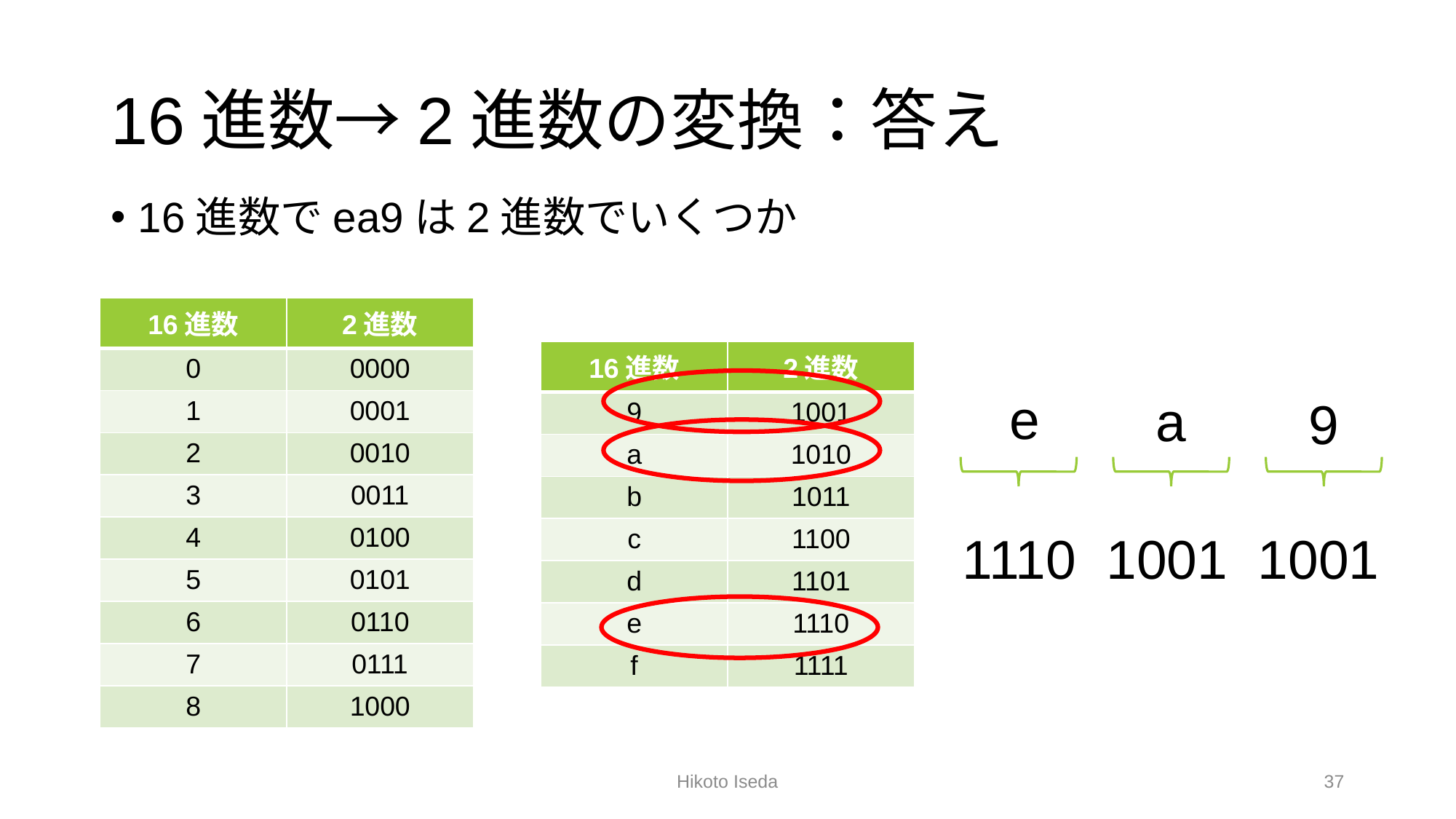

# 16進数→2進数の変換：答え
16進数でea9は2進数でいくつか

| 16進数 | 2進数 |
| --- | --- |
| 0 | 0000 |
| 1 | 0001 |
| 2 | 0010 |
| 3 | 0011 |
| 4 | 0100 |
| 5 | 0101 |
| 6 | 0110 |
| 7 | 0111 |
| 8 | 1000 |
| 16進数 | 2進数 |
| --- | --- |
| 9 | 1001 |
| a | 1010 |
| b | 1011 |
| c | 1100 |
| d | 1101 |
| e | 1110 |
| f | 1111 |

e
a
9

1110  1001  1001

Hikoto Iseda
37